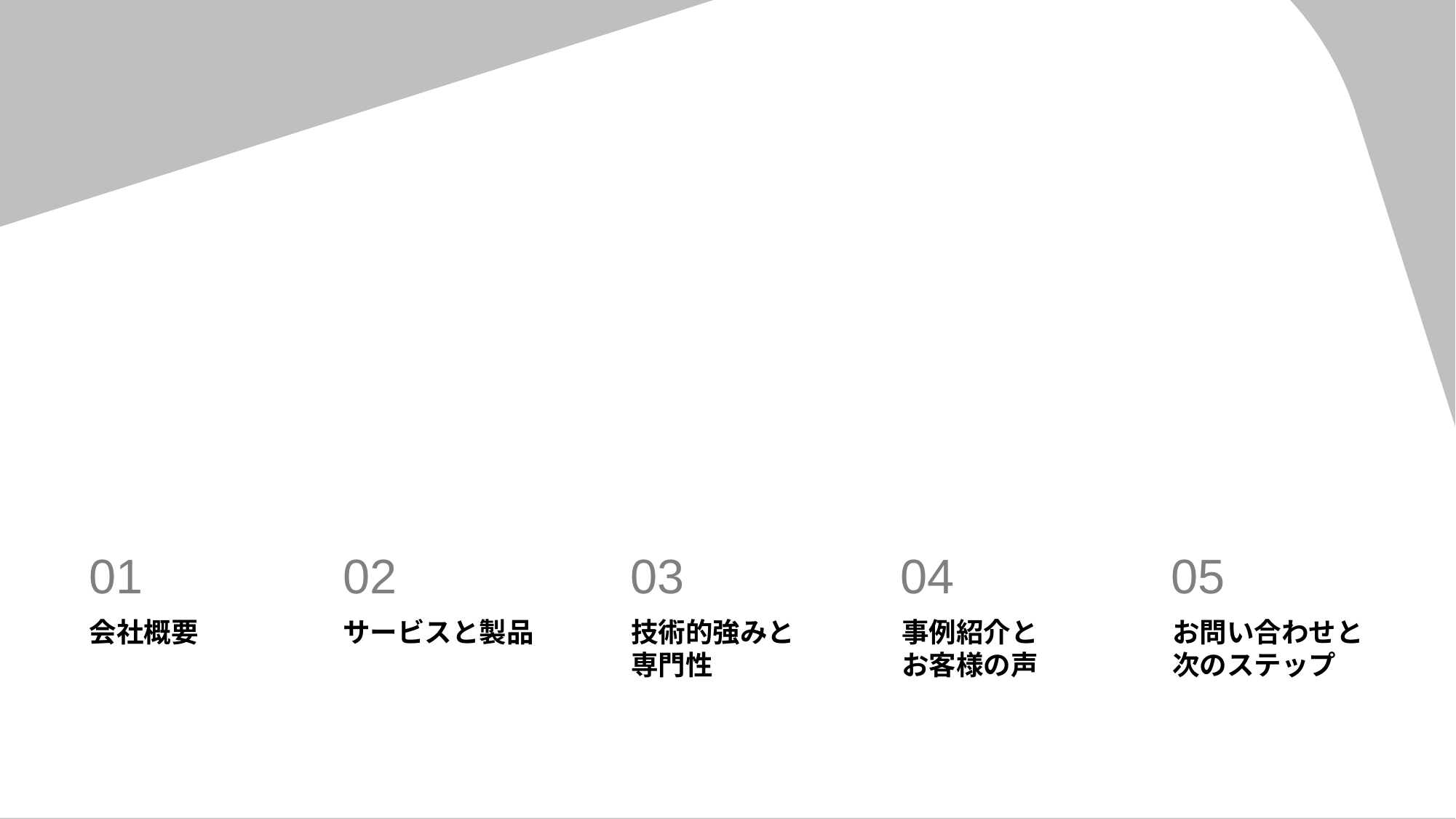

01
02
03
04
05
会社概要
サービスと製品
技術的強みと
専門性
事例紹介と
お客様の声
お問い合わせと次のステップ